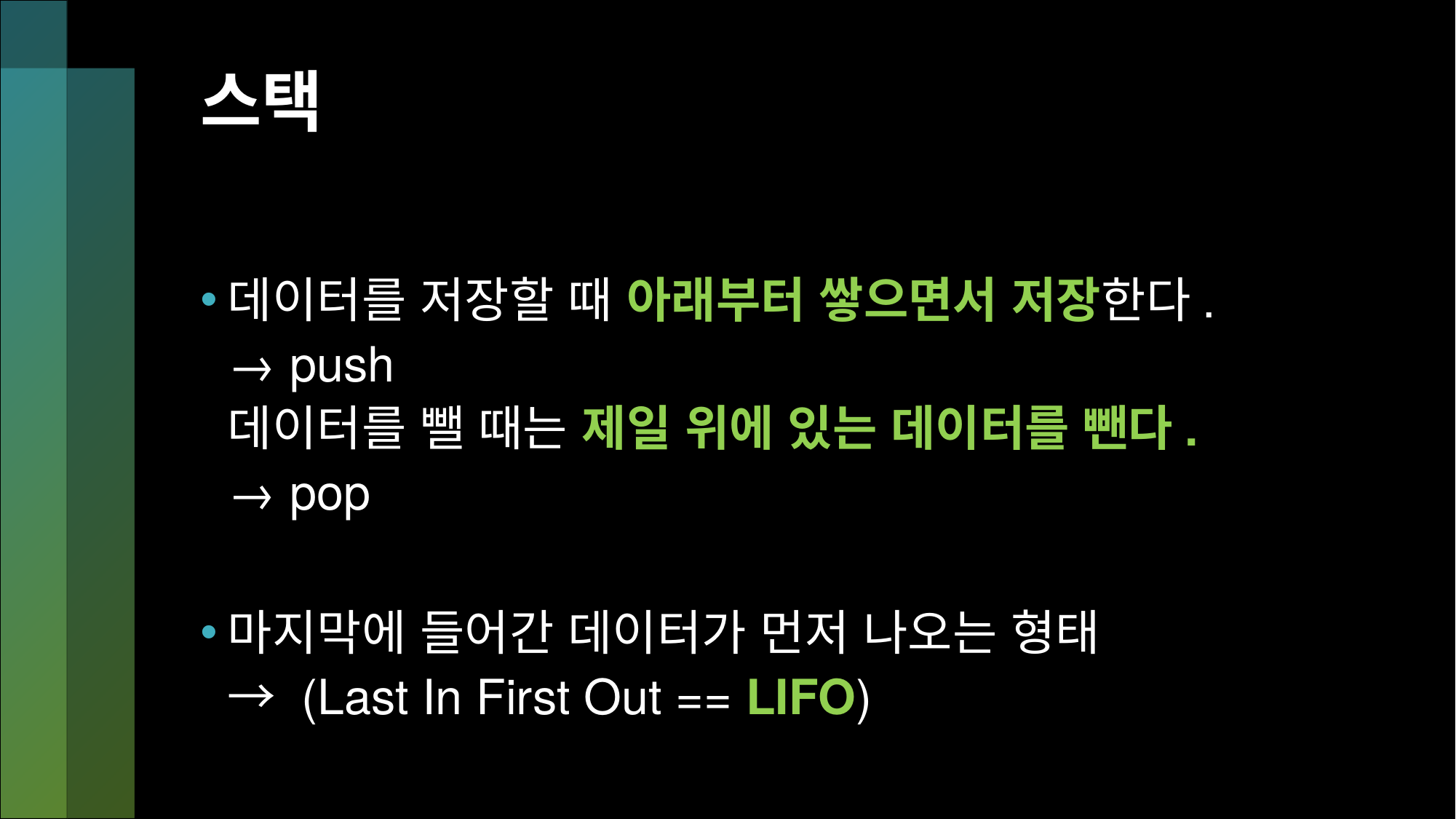

# 스택
데이터를 저장할 때 아래부터 쌓으면서 저장한다.
→ push
데이터를 뺄 때는 제일 위에 있는 데이터를 뺀다.
→ pop

마지막에 들어간 데이터가 먼저 나오는 형태
→ (Last In First Out == LIFO)